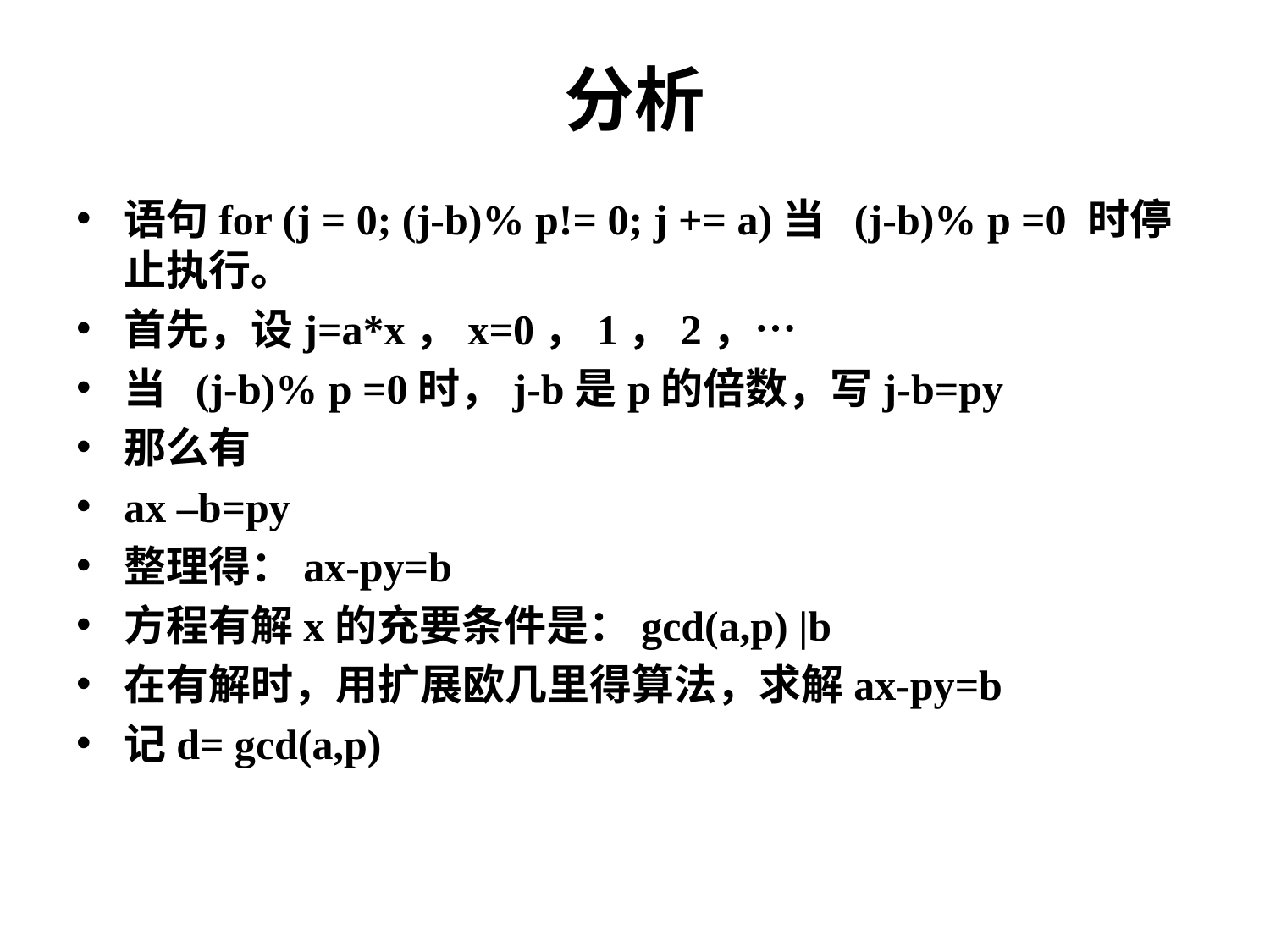

# 分析
语句for (j = 0; (j-b)% p!= 0; j += a)当  (j-b)% p =0 时停止执行。
首先，设j=a*x，x=0，1，2，…
当  (j-b)% p =0时，j-b是p的倍数，写j-b=py
那么有
ax –b=py
整理得：ax-py=b
方程有解x的充要条件是：gcd(a,p) |b
在有解时，用扩展欧几里得算法，求解ax-py=b
记d= gcd(a,p)